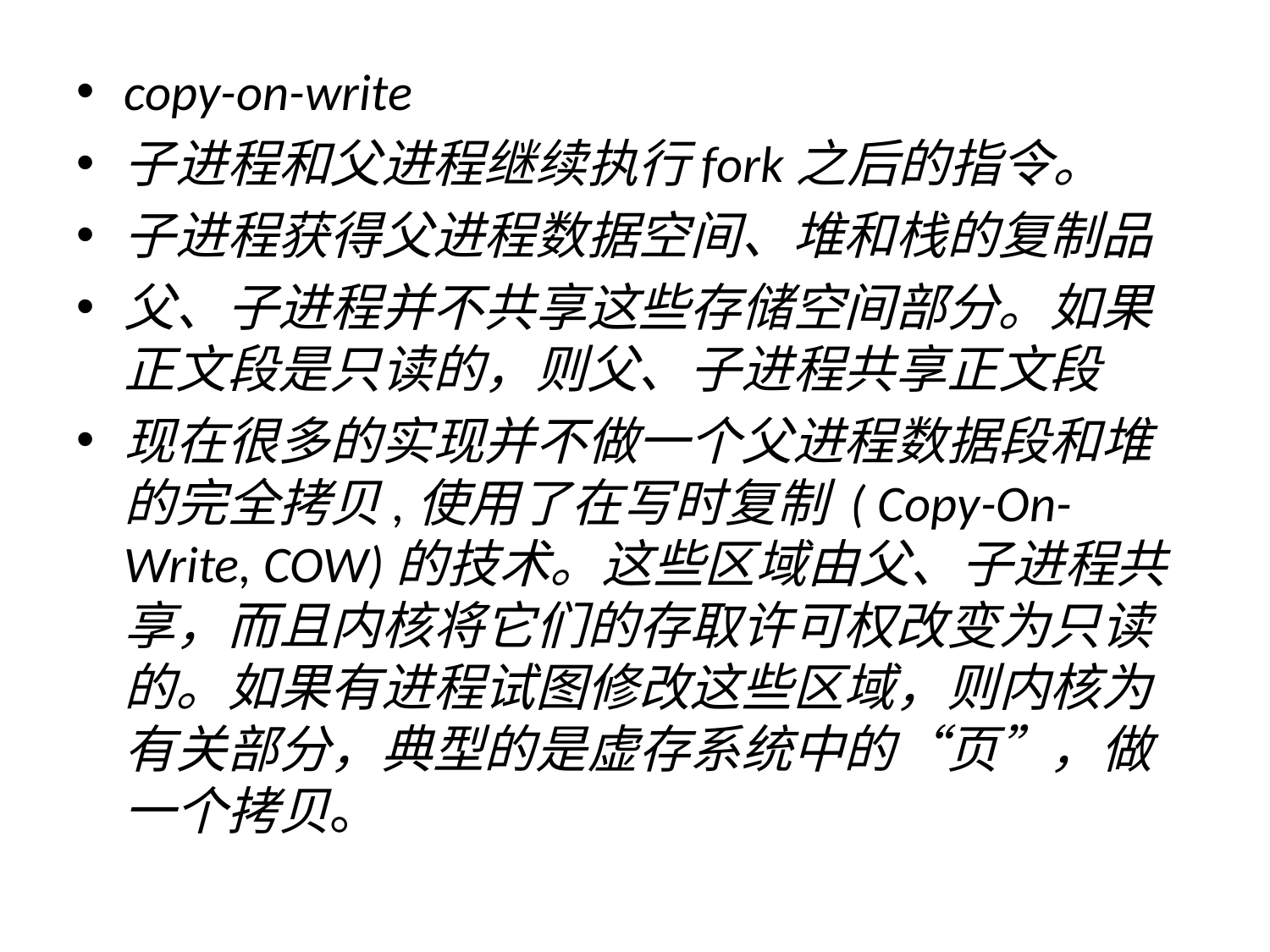

#
copy-on-write
子进程和父进程继续执行fork之后的指令。
子进程获得父进程数据空间、堆和栈的复制品
父、子进程并不共享这些存储空间部分。如果正文段是只读的，则父、子进程共享正文段
现在很多的实现并不做一个父进程数据段和堆的完全拷贝,使用了在写时复制 ( Copy-On-Write, COW)的技术。这些区域由父、子进程共享，而且内核将它们的存取许可权改变为只读的。如果有进程试图修改这些区域，则内核为有关部分，典型的是虚存系统中的“页”，做一个拷贝。